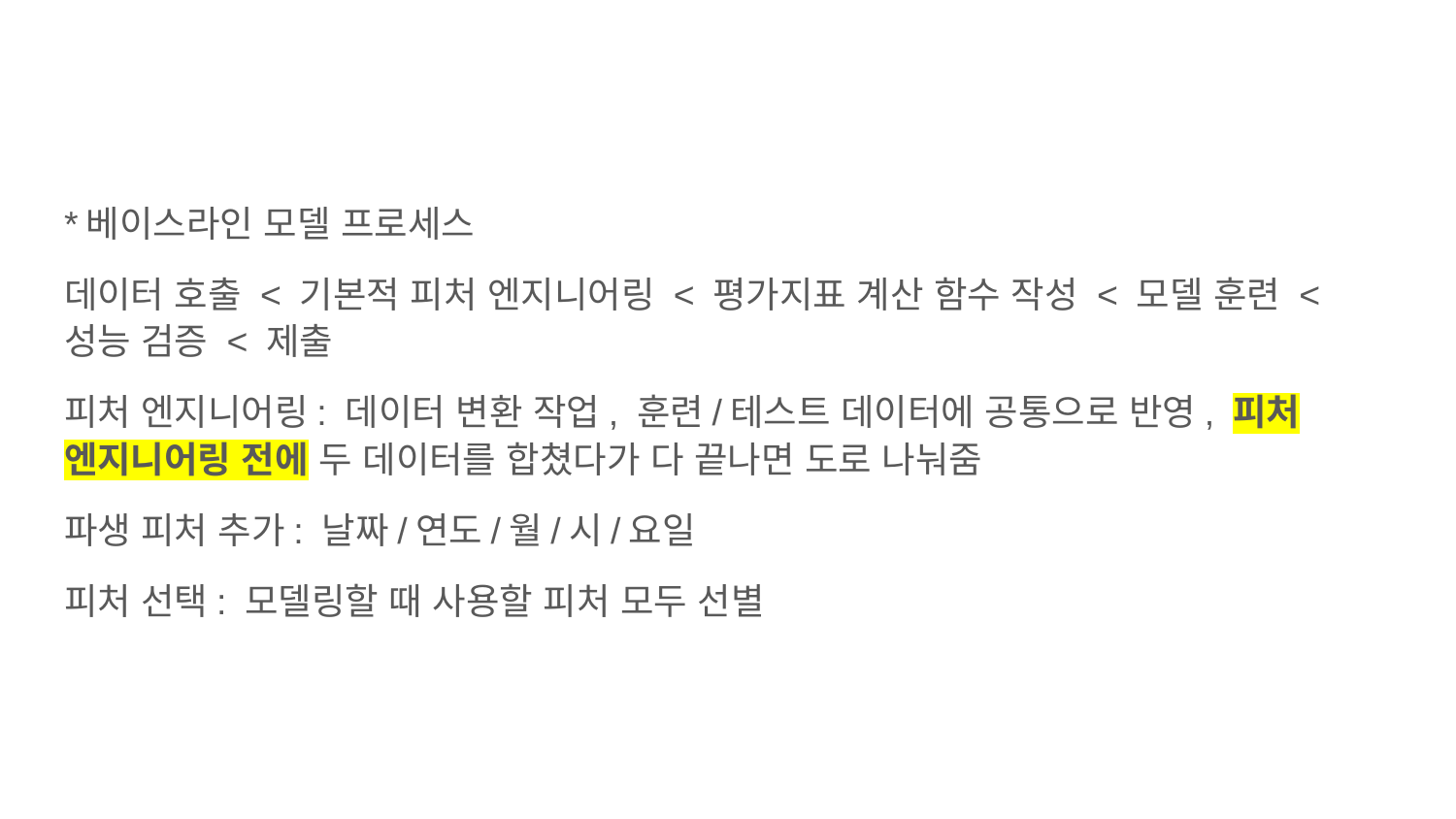

#
*베이스라인 모델 프로세스
데이터 호출 < 기본적 피처 엔지니어링 < 평가지표 계산 함수 작성 < 모델 훈련 < 성능 검증 < 제출
피처 엔지니어링: 데이터 변환 작업, 훈련/테스트 데이터에 공통으로 반영, 피처 엔지니어링 전에 두 데이터를 합쳤다가 다 끝나면 도로 나눠줌
파생 피처 추가: 날짜/연도/월/시/요일
피처 선택: 모델링할 때 사용할 피처 모두 선별